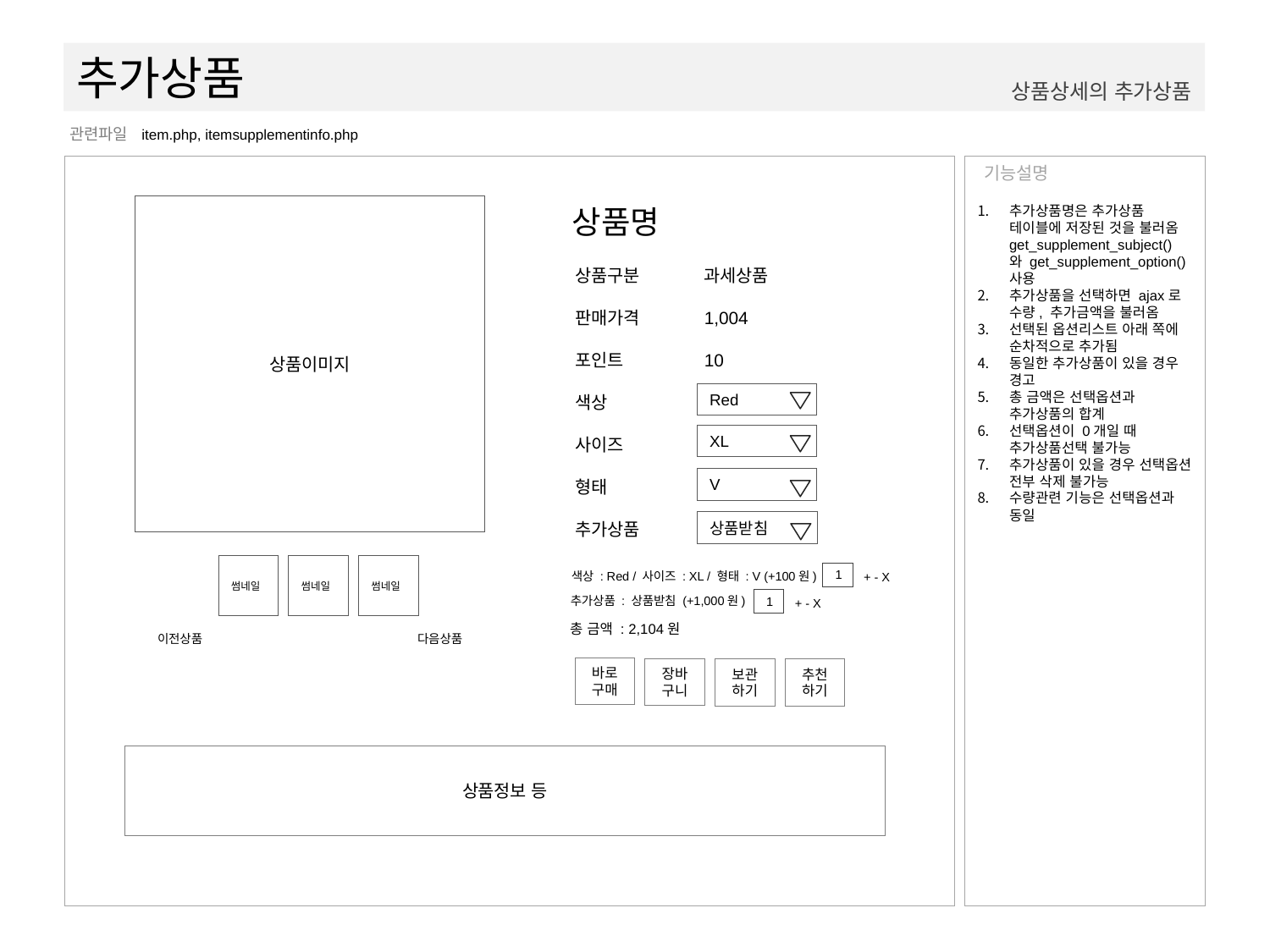

추가상품
상품상세의 추가상품
item.php, itemsupplementinfo.php
상품이미지
상품명
추가상품명은 추가상품 테이블에 저장된 것을 불러옴 get_supplement_subject() 와 get_supplement_option() 사용
추가상품을 선택하면 ajax로 수량, 추가금액을 불러옴
선택된 옵션리스트 아래 쪽에 순차적으로 추가됨
동일한 추가상품이 있을 경우 경고
총 금액은 선택옵션과 추가상품의 합계
선택옵션이 0개일 때 추가상품선택 불가능
추가상품이 있을 경우 선택옵션 전부 삭제 불가능
수량관련 기능은 선택옵션과 동일
상품구분

판매가격

포인트

색상

사이즈

형태

추가상품
과세상품

1,004

10
Red

XL

V

상품받침

썸네일
썸네일
썸네일
색상 : Red / 사이즈 : XL / 형태 : V (+100원)
+ - X
1
추가상품 : 상품받침 (+1,000원)
+ - X
1
총 금액 : 2,104원
이전상품
다음상품
바로구매
장바구니
보관하기
추천하기
상품정보 등